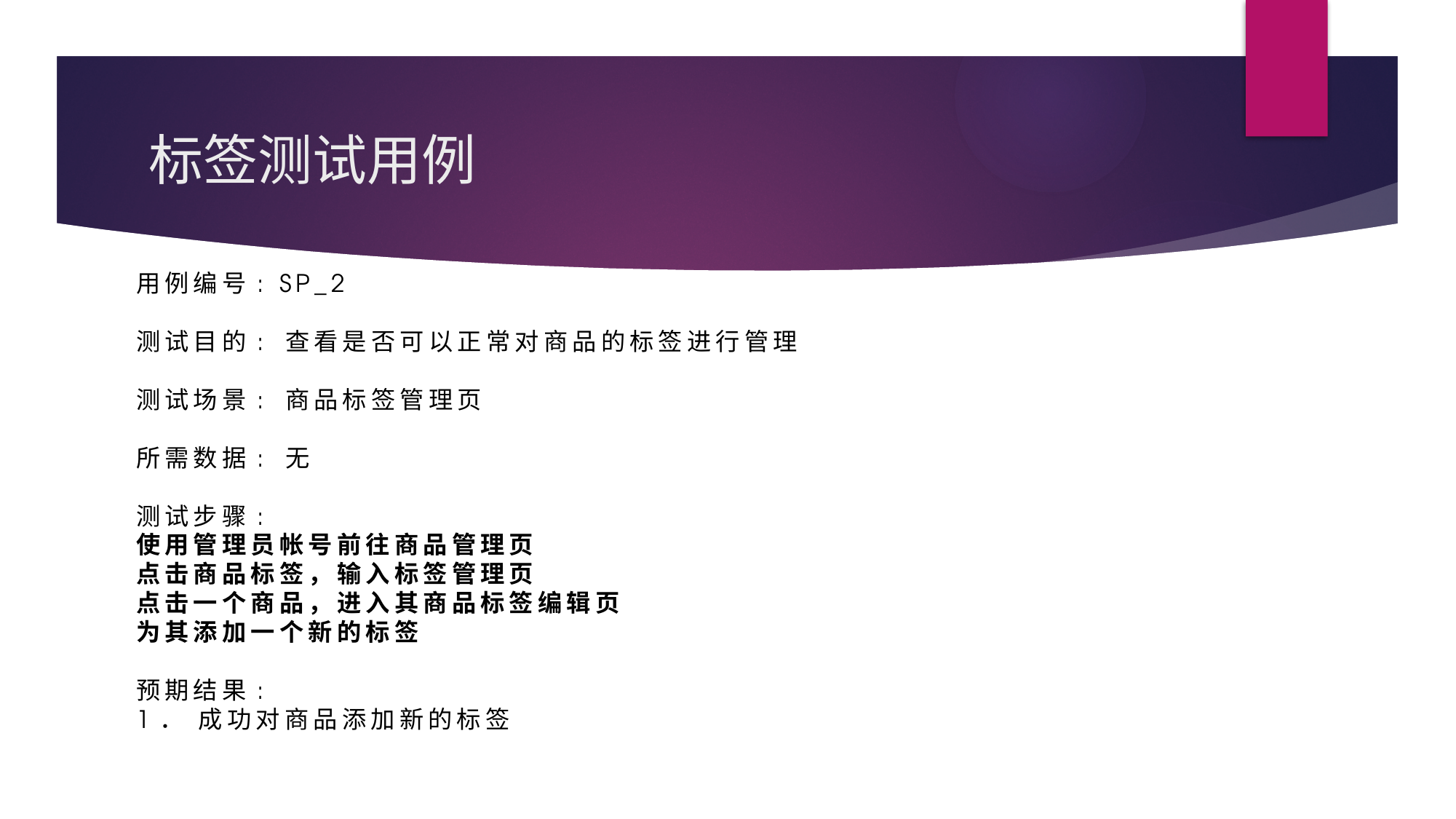

# 标签测试用例
用例编号: SP_2

测试目的: 查看是否可以正常对商品的标签进行管理

测试场景: 商品标签管理页

所需数据: 无

测试步骤:
使用管理员帐号前往商品管理页
点击商品标签，输入标签管理页
点击一个商品，进入其商品标签编辑页
为其添加一个新的标签

预期结果:
1． 成功对商品添加新的标签